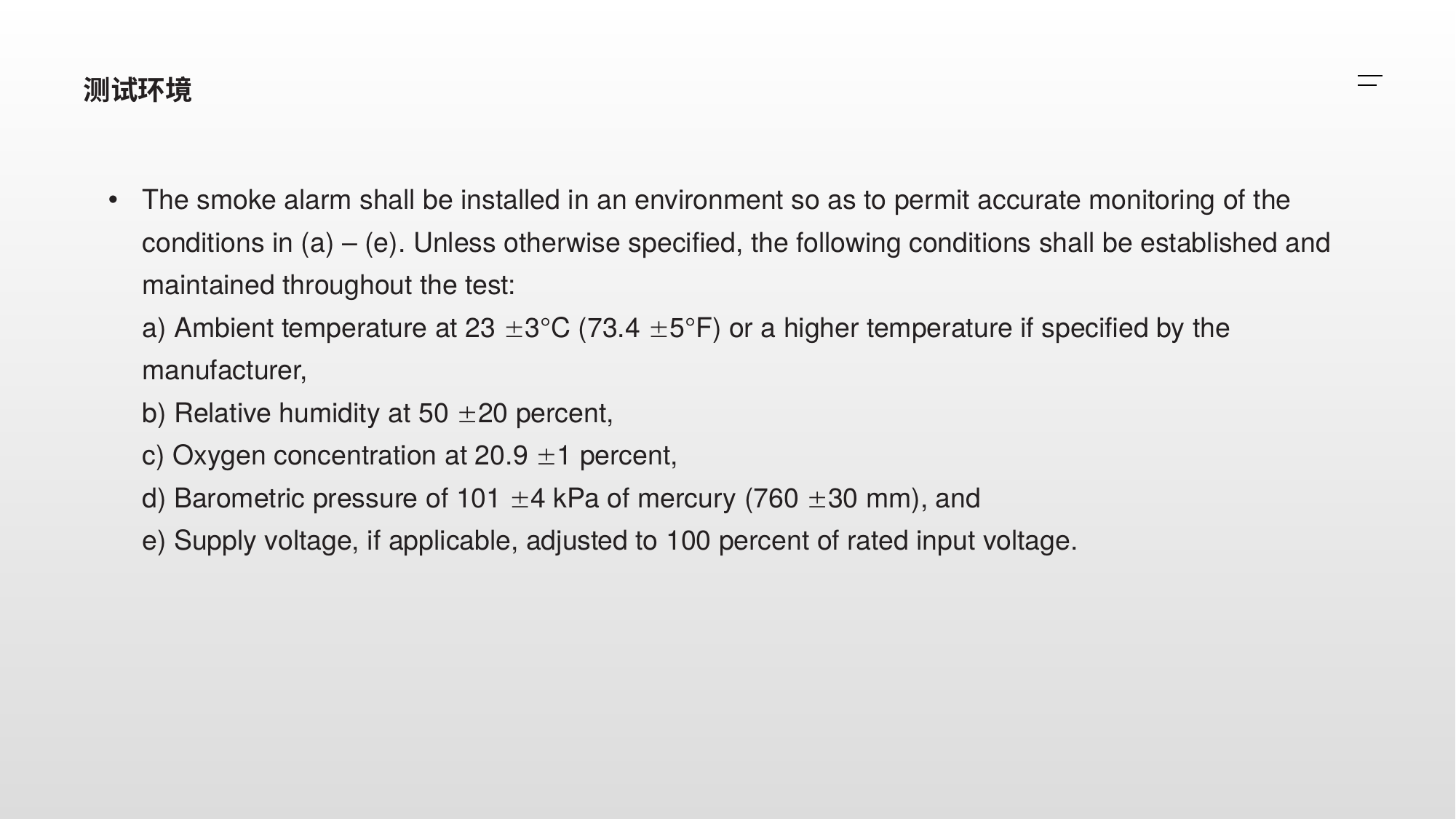

测试环境

The smoke alarm shall be installed in an environment so as to permit accurate monitoring of the
conditions in (a) – (e). Unless otherwise specified, the following conditions shall be established and
maintained throughout the test:
a) Ambient temperature at 23 ±3°C (73.4 ±5°F) or a higher temperature if specified by the
manufacturer,
b) Relative humidity at 50 ±20 percent,
c) Oxygen concentration at 20.9 ±1 percent,
d) Barometric pressure of 101 ±4 kPa of mercury (760 ±30 mm), and
e) Supply voltage, if applicable, adjusted to 100 percent of rated input voltage.